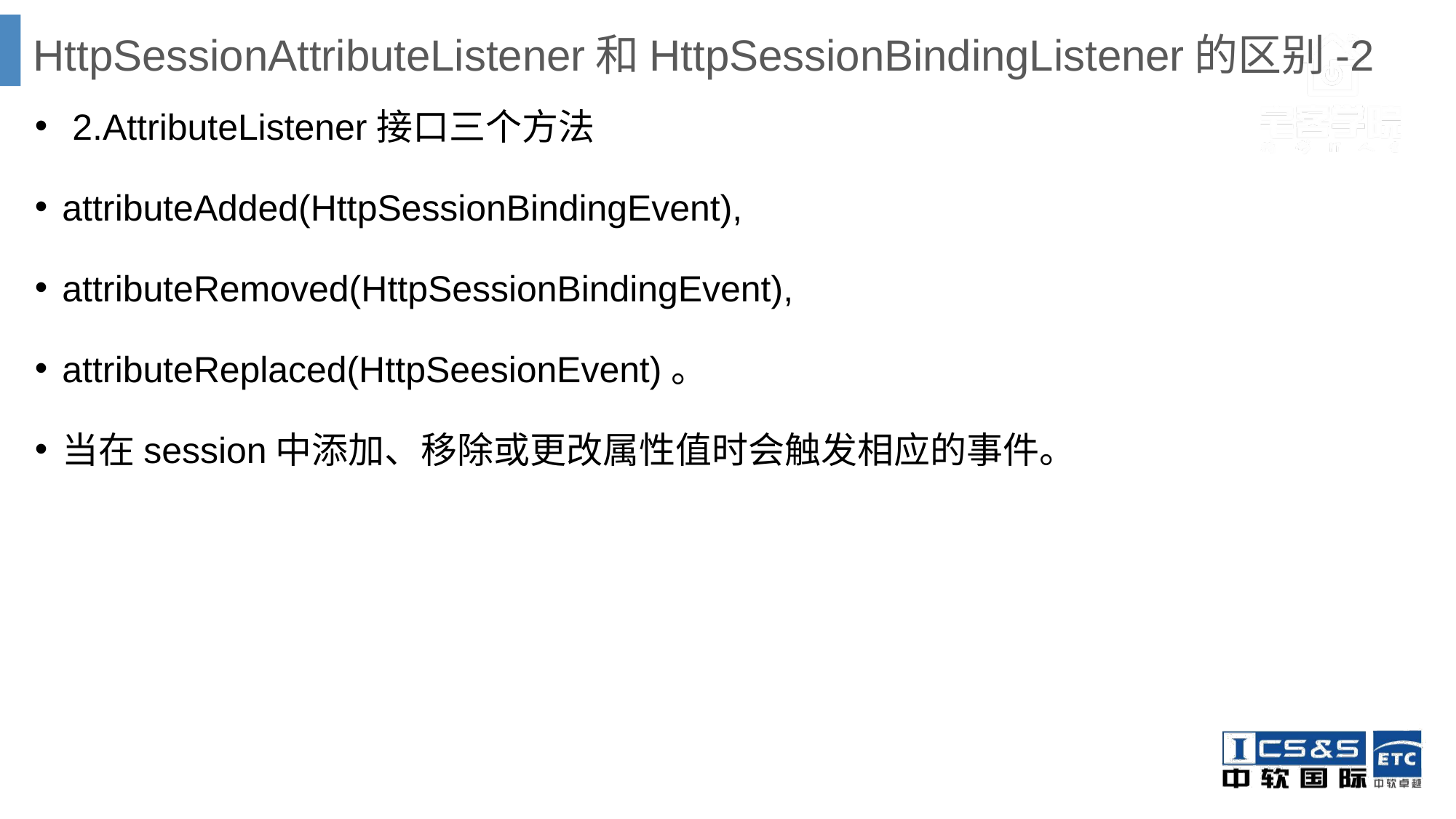

HttpSessionAttributeListener和HttpSessionBindingListener的区别-2
 2.AttributeListener接口三个方法
attributeAdded(HttpSessionBindingEvent),
attributeRemoved(HttpSessionBindingEvent),
attributeReplaced(HttpSeesionEvent)。
当在session中添加、移除或更改属性值时会触发相应的事件。